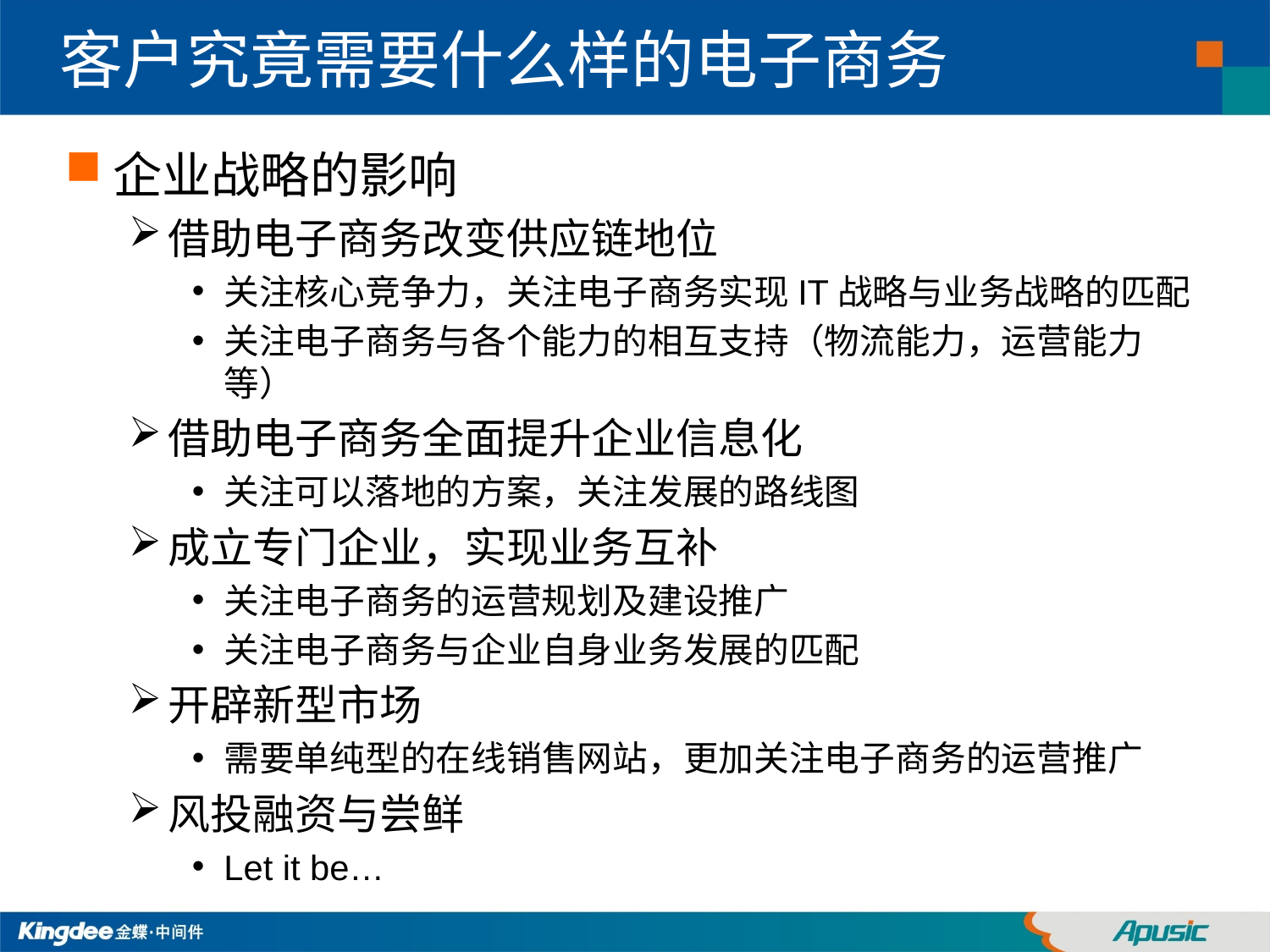

# 客户究竟需要什么样的电子商务
企业战略的影响
借助电子商务改变供应链地位
关注核心竞争力，关注电子商务实现IT战略与业务战略的匹配
关注电子商务与各个能力的相互支持（物流能力，运营能力等）
借助电子商务全面提升企业信息化
关注可以落地的方案，关注发展的路线图
成立专门企业，实现业务互补
关注电子商务的运营规划及建设推广
关注电子商务与企业自身业务发展的匹配
开辟新型市场
需要单纯型的在线销售网站，更加关注电子商务的运营推广
风投融资与尝鲜
Let it be…